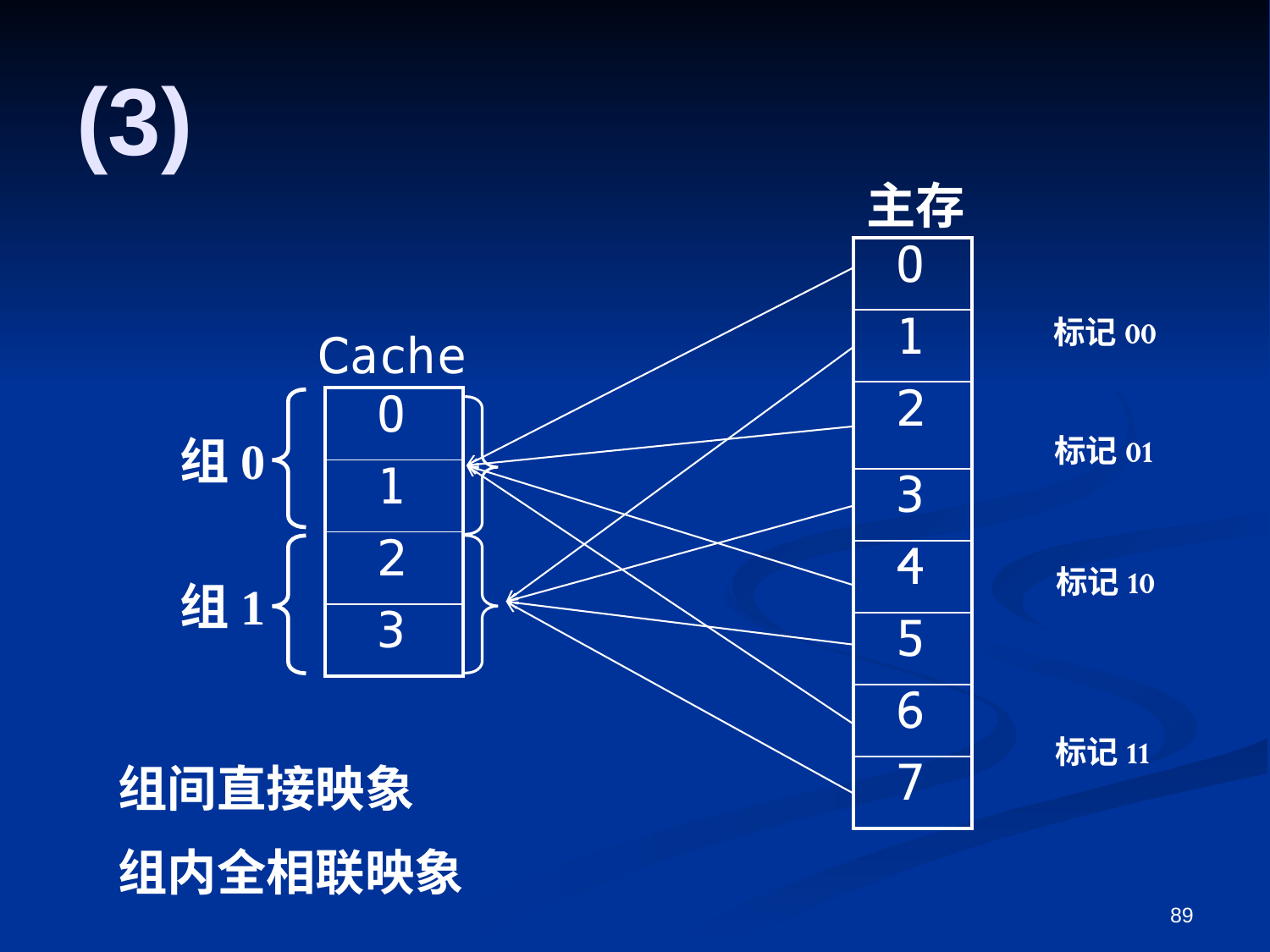

# (3)
主存
| 0 |
| --- |
| 1 |
| 2 |
| 3 |
| 4 |
| 5 |
| 6 |
| 7 |
标记00
Cache
| 0 |
| --- |
| 1 |
| 2 |
| 3 |

组0
标记01

标记10
组1
标记11
组间直接映象
组内全相联映象
89